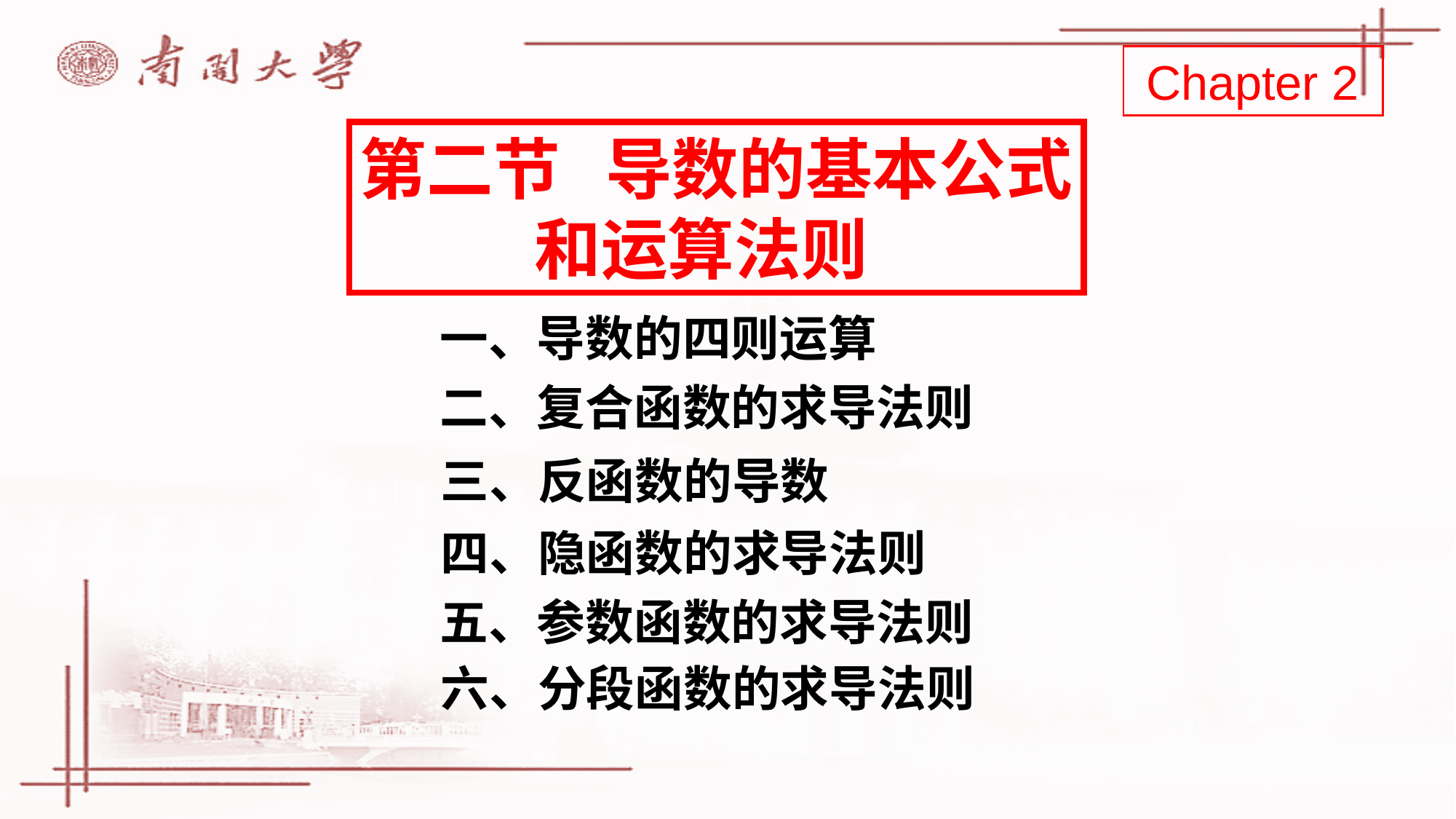

Chapter 2
第二节   导数的基本公式
和运算法则
一、导数的四则运算
二、复合函数的求导法则
三、反函数的导数
四、隐函数的求导法则
五、参数函数的求导法则
六、分段函数的求导法则